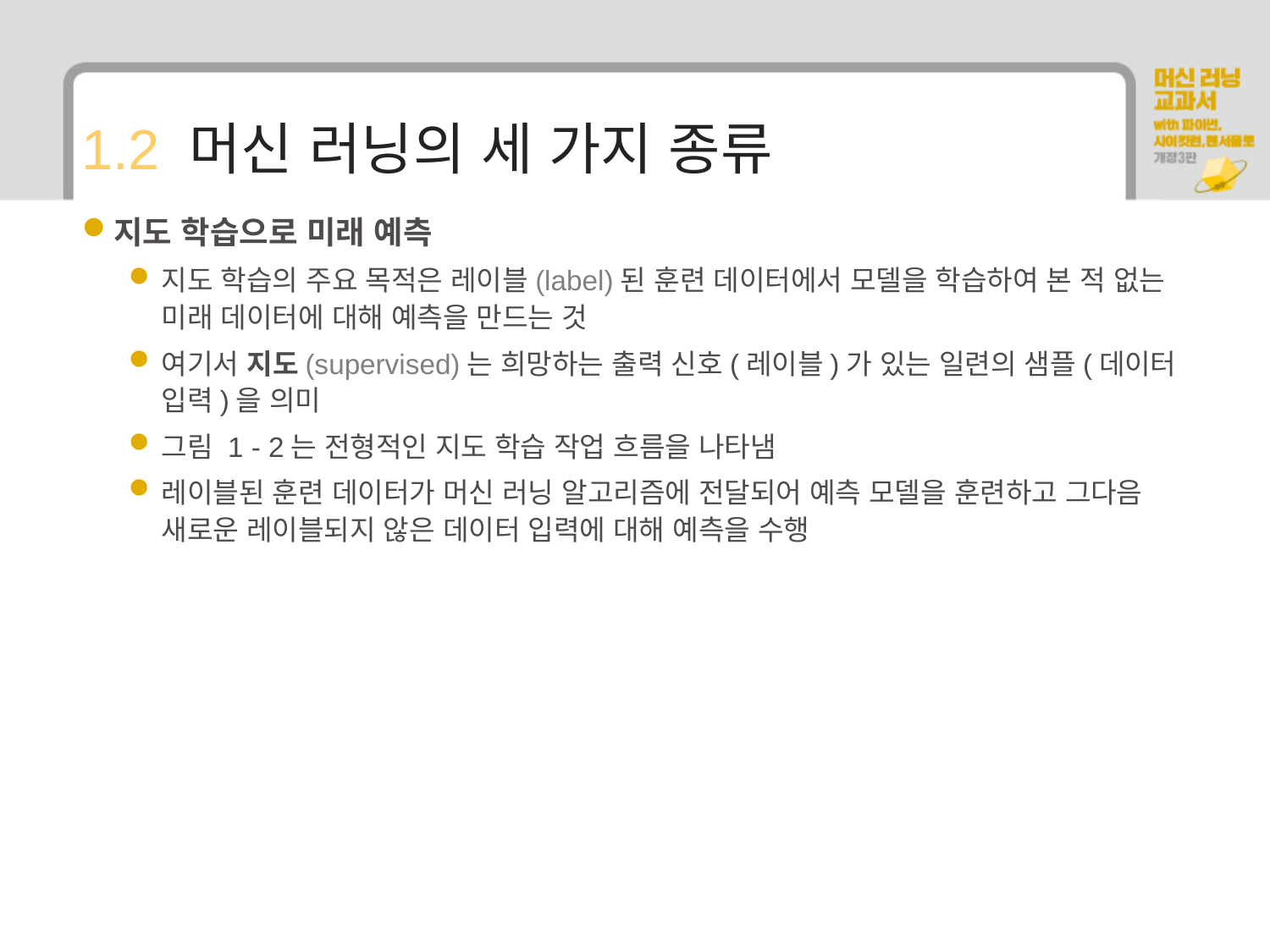

# 1.2 머신 러닝의 세 가지 종류
지도 학습으로 미래 예측
지도 학습의 주요 목적은 레이블(label)된 훈련 데이터에서 모델을 학습하여 본 적 없는 미래 데이터에 대해 예측을 만드는 것
여기서 지도(supervised)는 희망하는 출력 신호(레이블)가 있는 일련의 샘플(데이터 입력)을 의미
그림 1 - 2는 전형적인 지도 학습 작업 흐름을 나타냄
레이블된 훈련 데이터가 머신 러닝 알고리즘에 전달되어 예측 모델을 훈련하고 그다음 새로운 레이블되지 않은 데이터 입력에 대해 예측을 수행